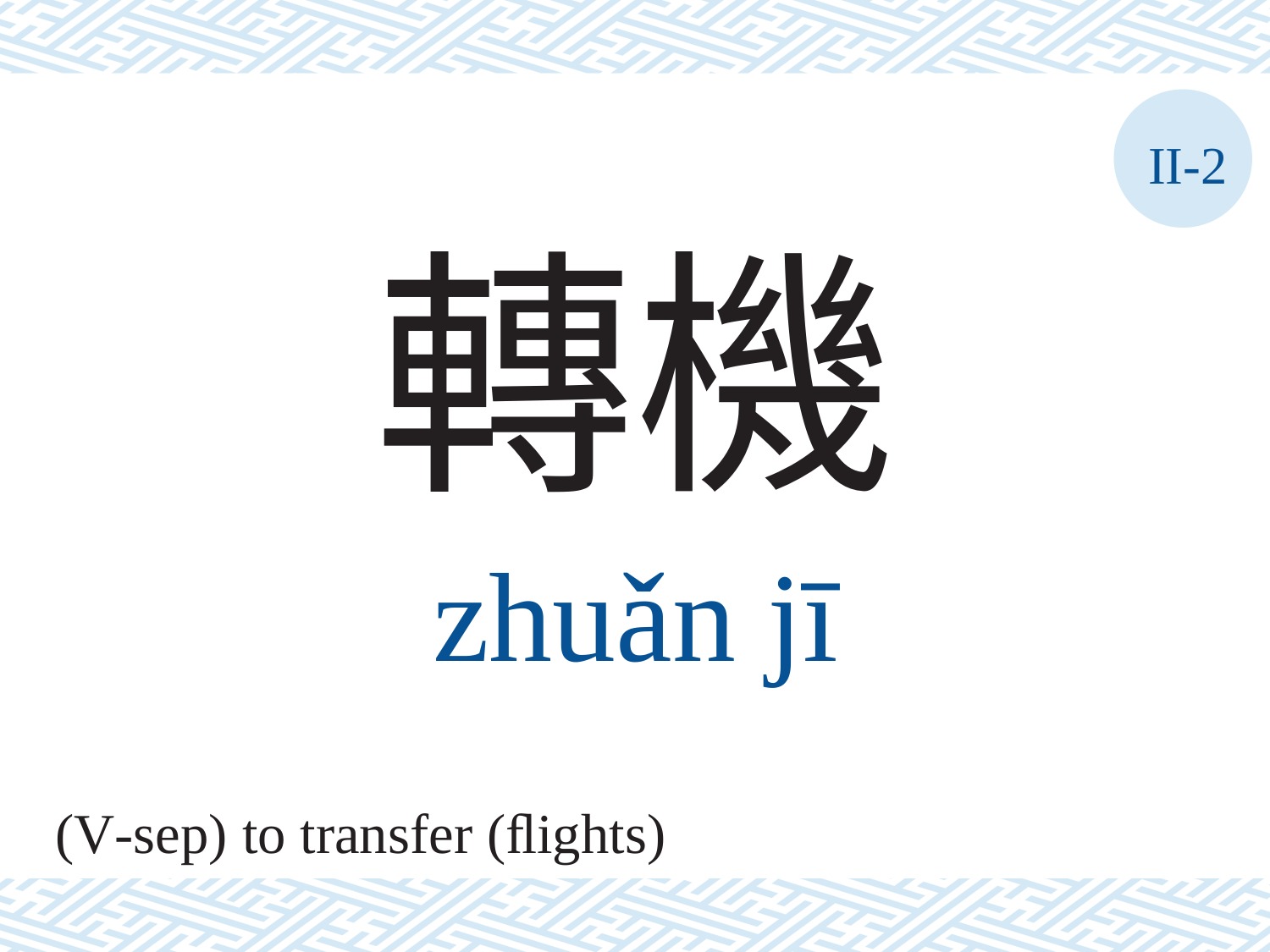

II-2
轉機
zhuǎn	jī
(V-sep) to transfer (ﬂights)